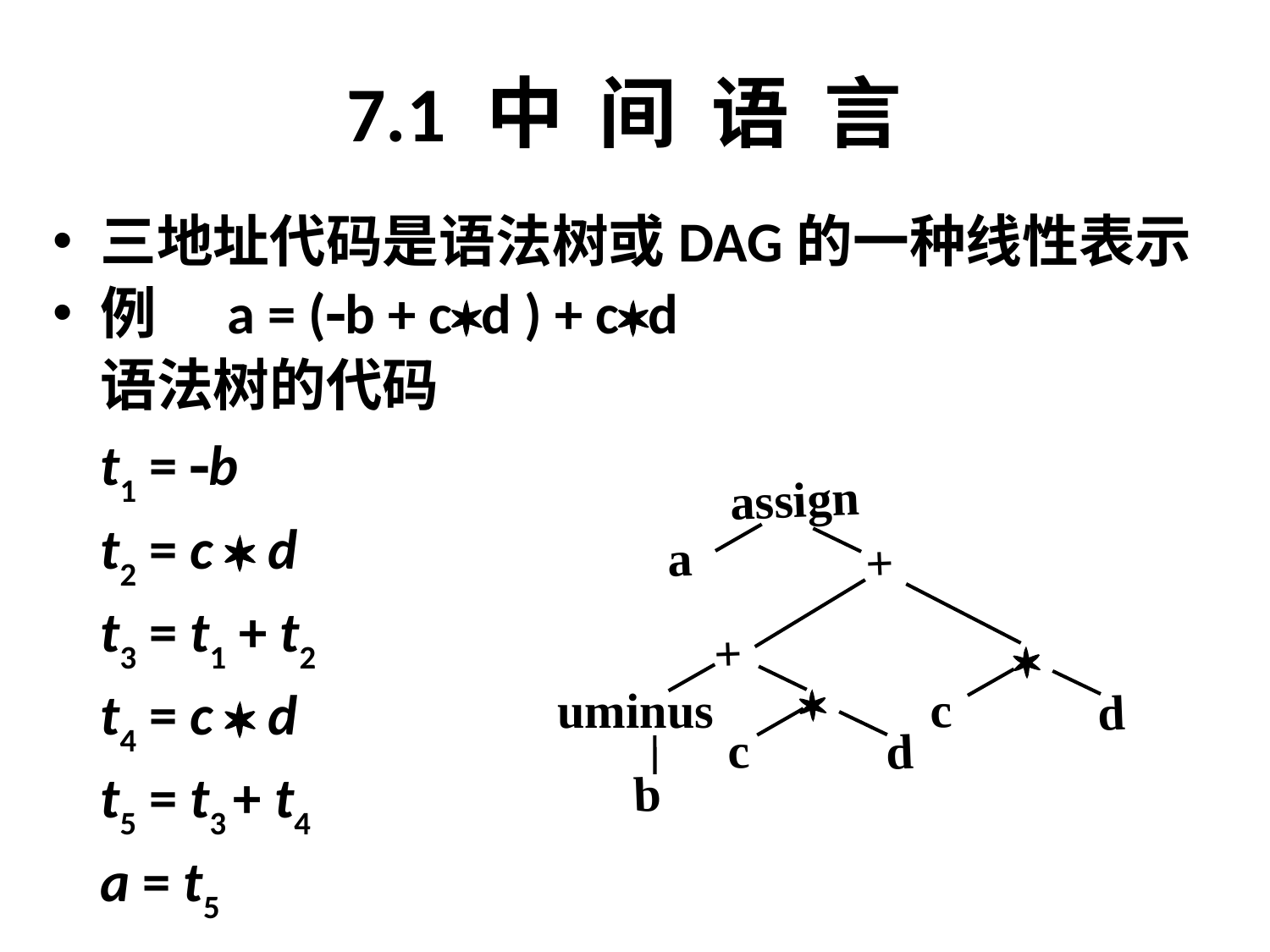

# 7.1 中  间  语  言
三地址代码是语法树或DAG的一种线性表示
例	a = (−b + c∗d ) + c∗d
	语法树的代码
	t1 = −b
	t2 = c ∗ d
	t3 = t1 + t2
	t4 = c ∗ d
	t5 = t3 + t4
	a = t5
assign
a

+

+
∗

∗

c
uminus
d

c
d

b